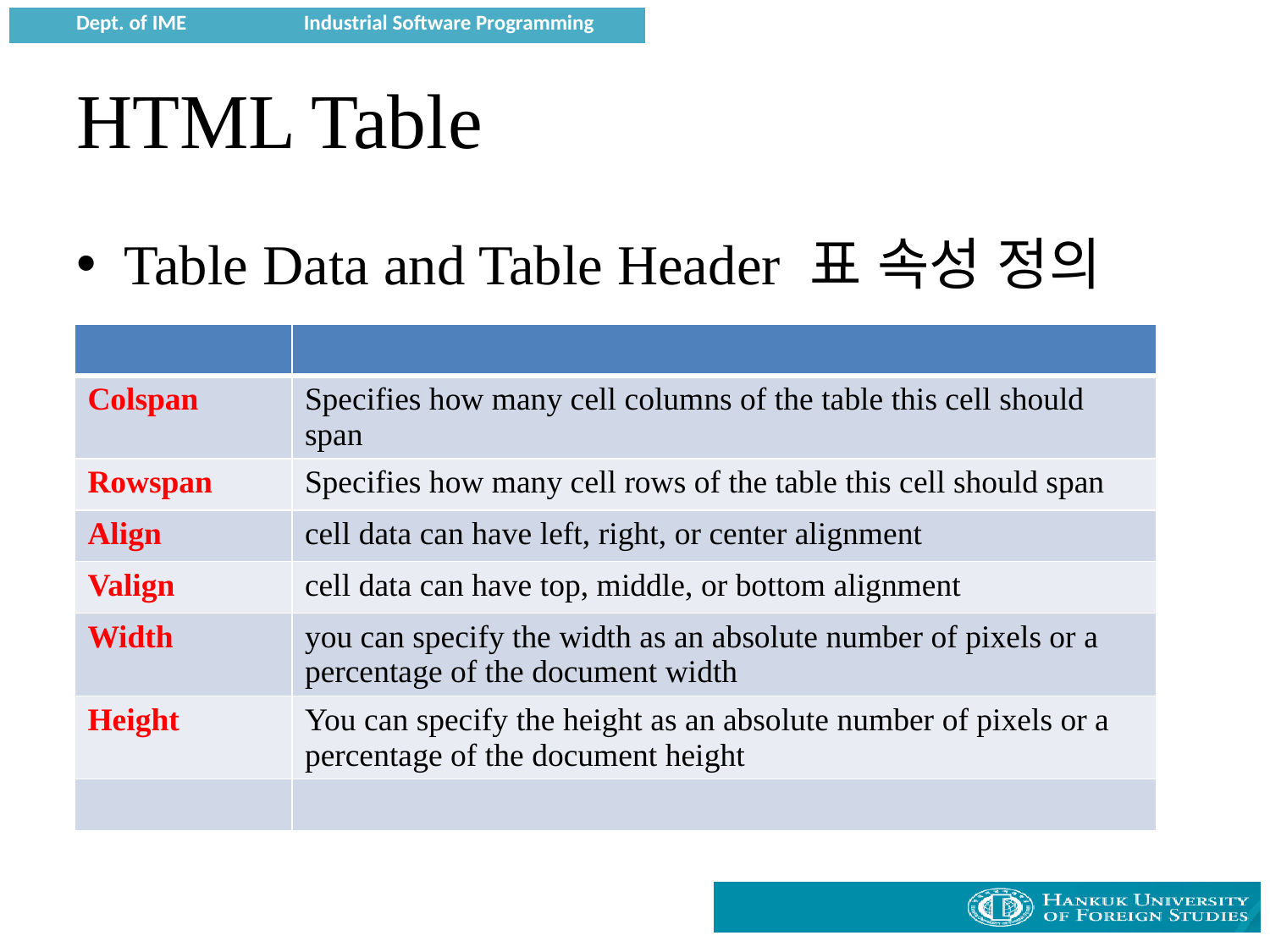

# HTML Table
Table Data and Table Header 표 속성 정의
|  |  |
| --- | --- |
| Colspan | Specifies how many cell columns of the table this cell should span |
| Rowspan | Specifies how many cell rows of the table this cell should span |
| Align | cell data can have left, right, or center alignment |
| Valign | cell data can have top, middle, or bottom alignment |
| Width | you can specify the width as an absolute number of pixels or a percentage of the document width |
| Height | You can specify the height as an absolute number of pixels or a percentage of the document height |
|  |  |